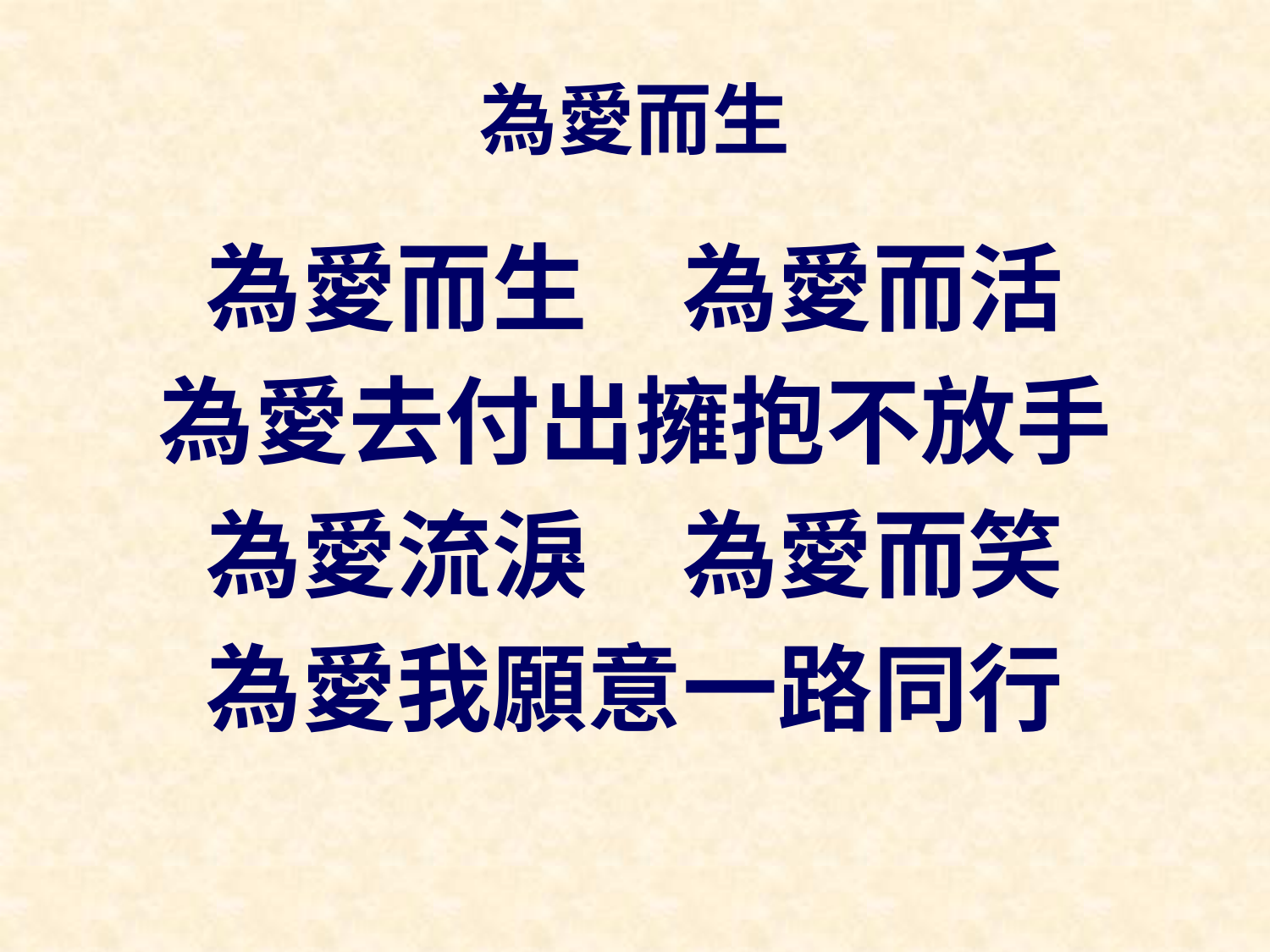

# 為愛而生
為愛而生　為愛而活
為愛去付出擁抱不放手
為愛流淚　為愛而笑
為愛我願意一路同行